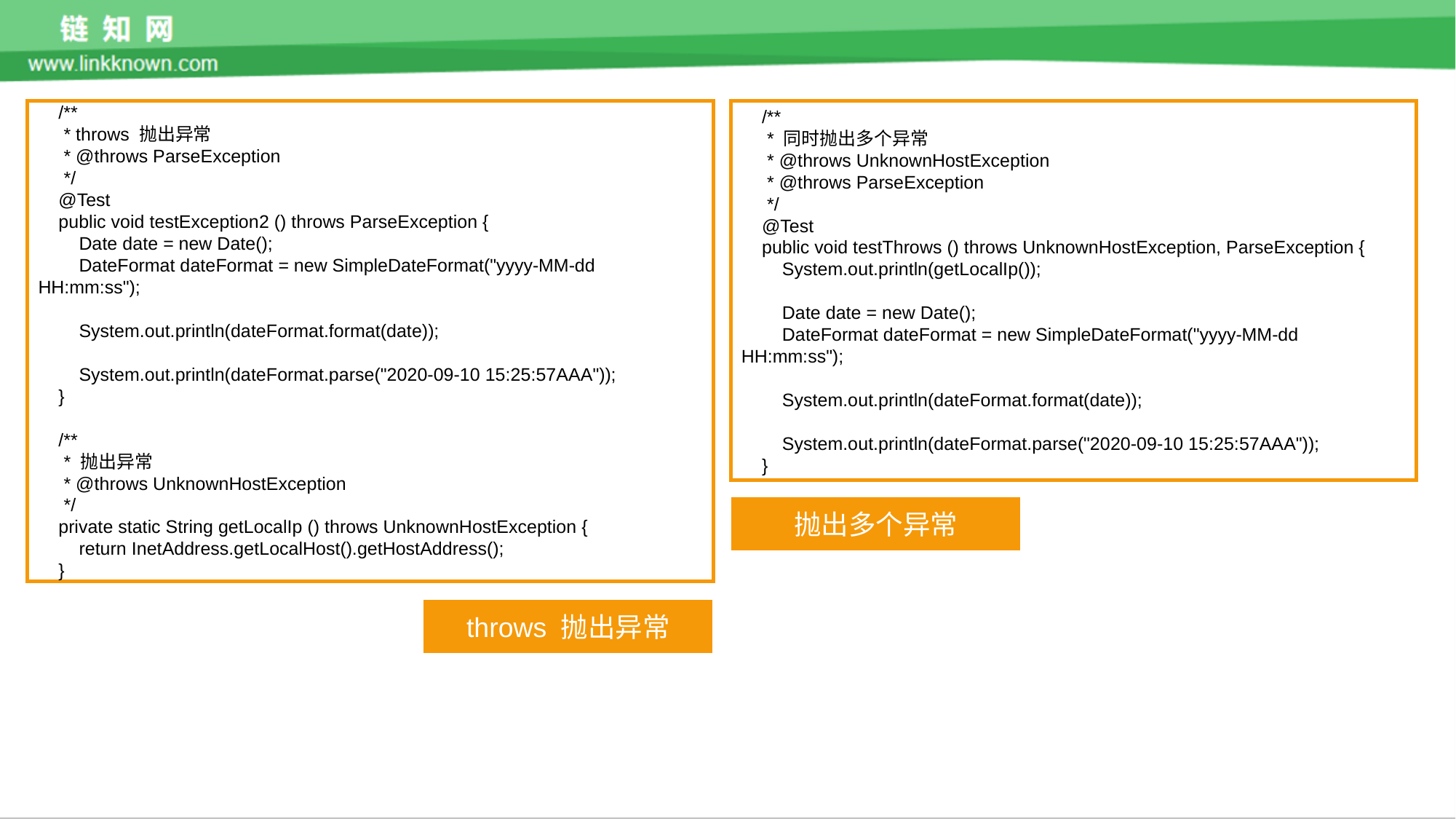

/**
     * throws 抛出异常
     * @throws ParseException
     */
    @Test
    public void testException2 () throws ParseException {
        Date date = new Date();
        DateFormat dateFormat = new SimpleDateFormat("yyyy-MM-dd HH:mm:ss");

        System.out.println(dateFormat.format(date));

        System.out.println(dateFormat.parse("2020-09-10 15:25:57AAA"));
    }

    /**
     * 抛出异常
     * @throws UnknownHostException
     */
    private static String getLocalIp () throws UnknownHostException {
        return InetAddress.getLocalHost().getHostAddress();
    }
    /**
     * 同时抛出多个异常
     * @throws UnknownHostException
     * @throws ParseException
     */
    @Test
    public void testThrows () throws UnknownHostException, ParseException {
        System.out.println(getLocalIp());

        Date date = new Date();
        DateFormat dateFormat = new SimpleDateFormat("yyyy-MM-dd HH:mm:ss");

        System.out.println(dateFormat.format(date));

        System.out.println(dateFormat.parse("2020-09-10 15:25:57AAA"));
    }
抛出多个异常
throws 抛出异常